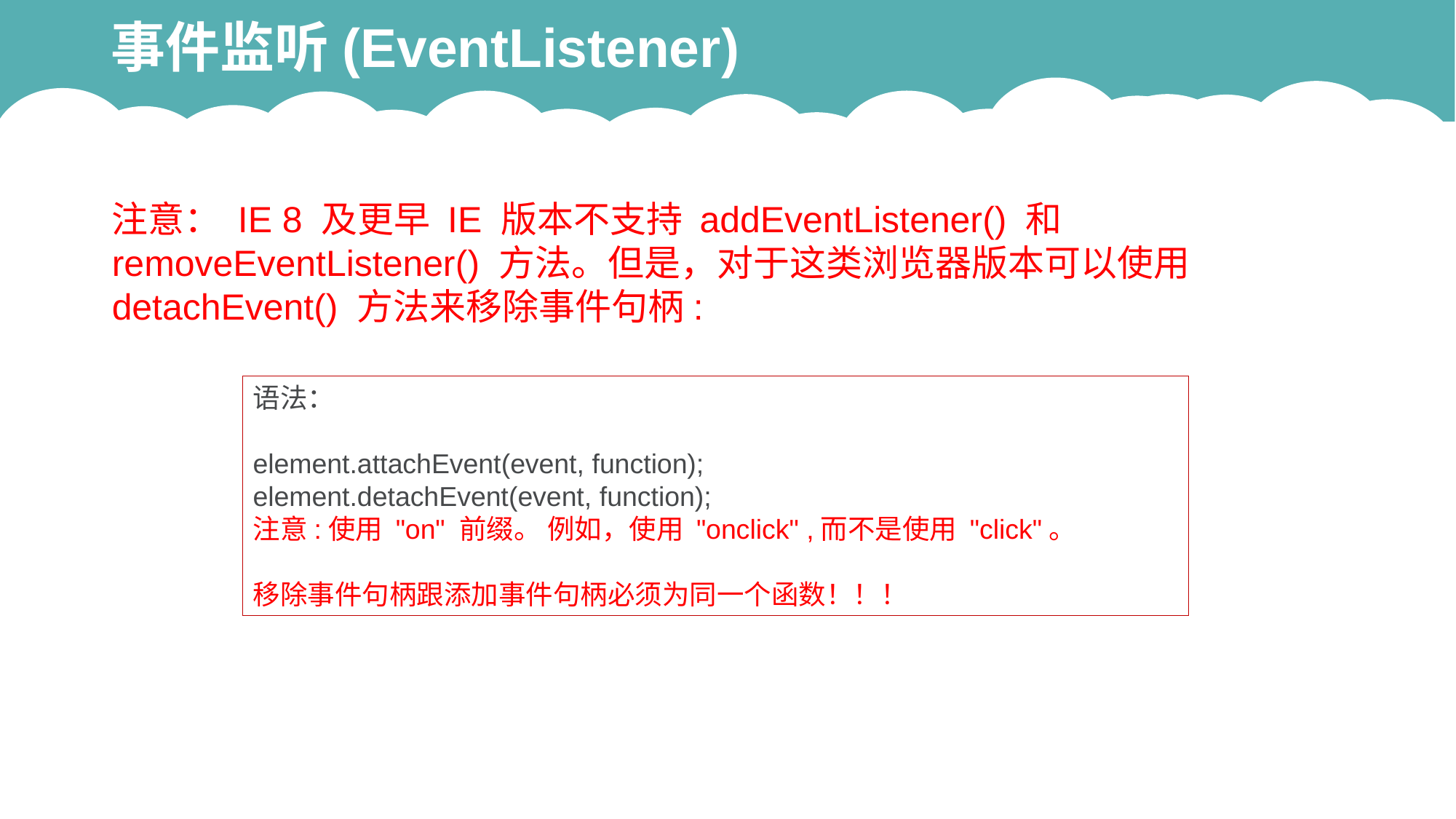

# 事件监听(EventListener)
注意： IE 8 及更早 IE 版本不支持 addEventListener() 和 removeEventListener() 方法。但是，对于这类浏览器版本可以使用 detachEvent() 方法来移除事件句柄:
语法：

element.attachEvent(event, function);
element.detachEvent(event, function);
注意:使用 "on" 前缀。 例如，使用 "onclick" ,而不是使用 "click"。

移除事件句柄跟添加事件句柄必须为同一个函数！！！